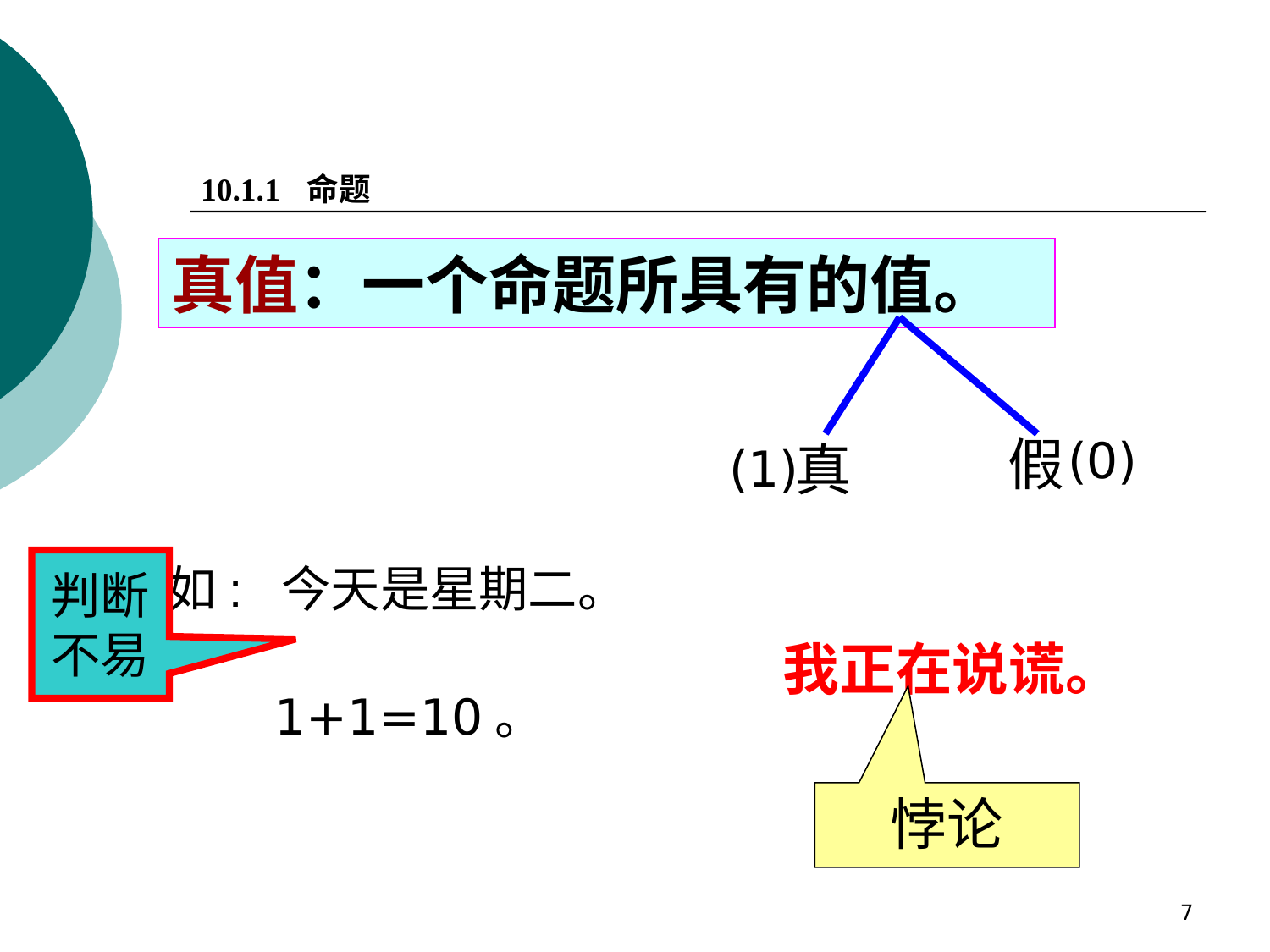

10.1.1 命题
真值：一个命题所具有的值。

假
(0)
真
(1)
判断不易
如:  今天是星期二。
我正在说谎。
1+1=10。
悖论
7